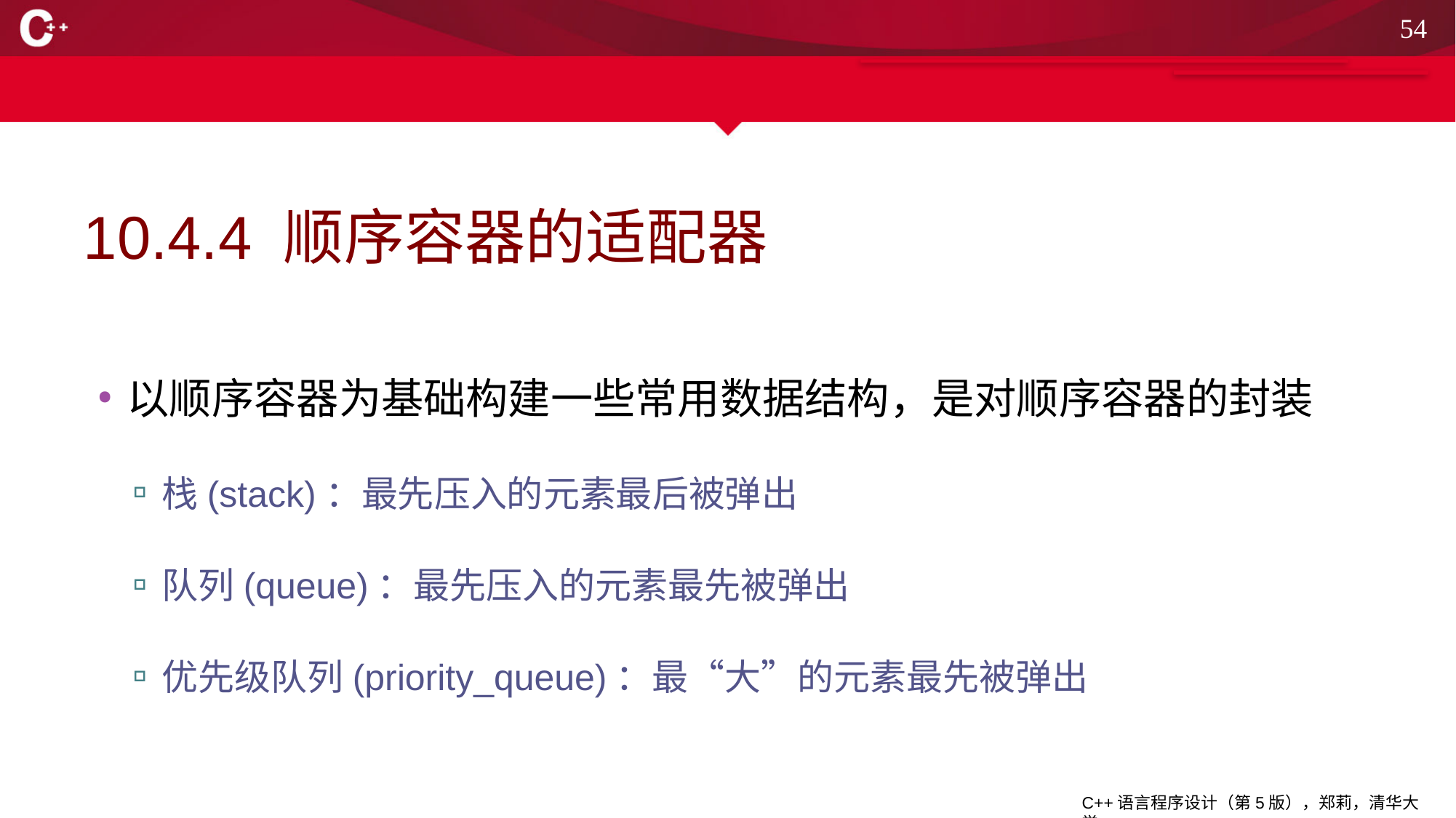

54
# 10.4.4 顺序容器的适配器
以顺序容器为基础构建一些常用数据结构，是对顺序容器的封装
栈(stack)：最先压入的元素最后被弹出
队列(queue)：最先压入的元素最先被弹出
优先级队列(priority_queue)：最“大”的元素最先被弹出